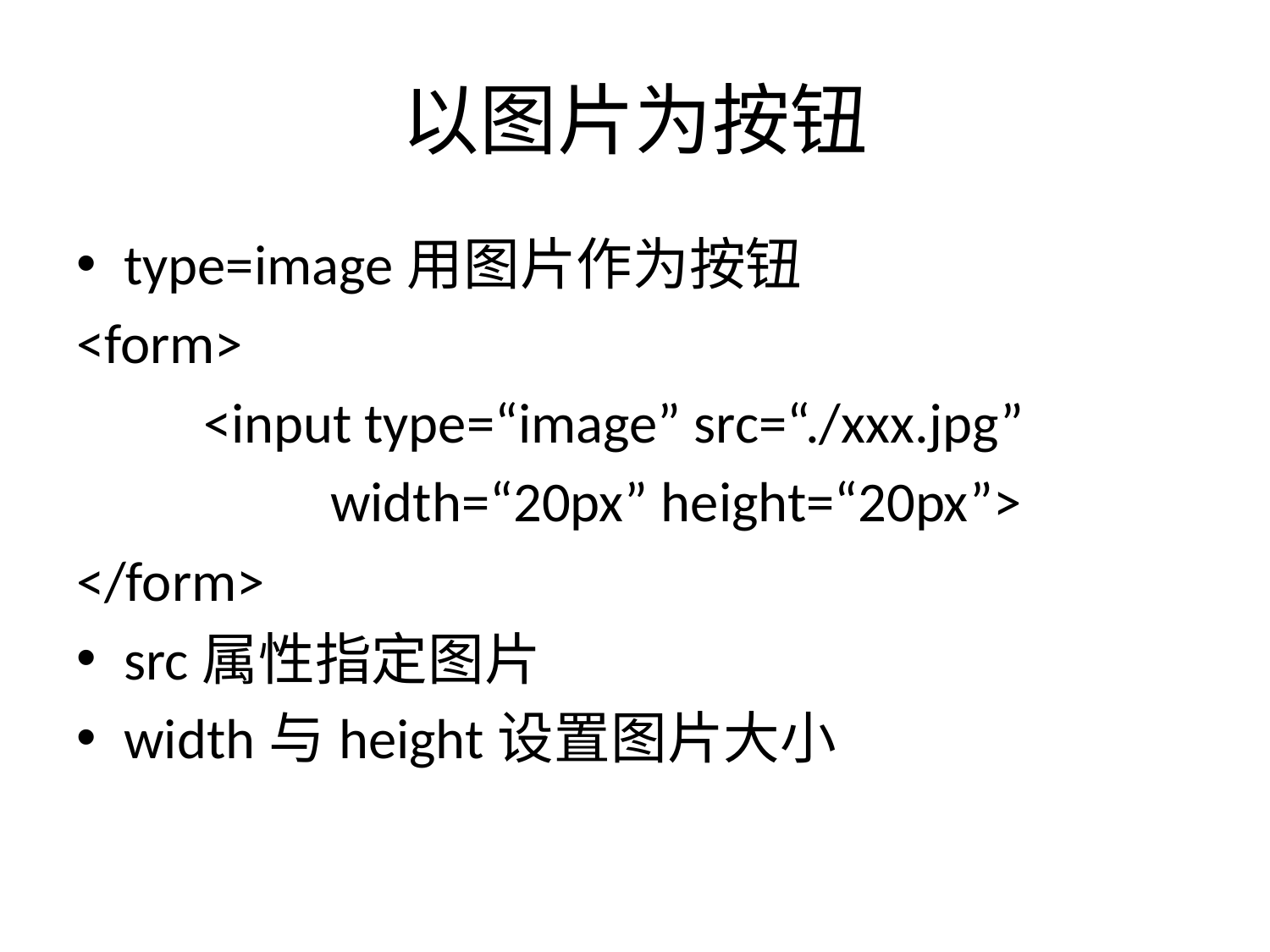

# 以图片为按钮
type=image用图片作为按钮
<form>
	<input type=“image” src=“./xxx.jpg”
		width=“20px” height=“20px”>
</form>
src属性指定图片
width与height设置图片大小